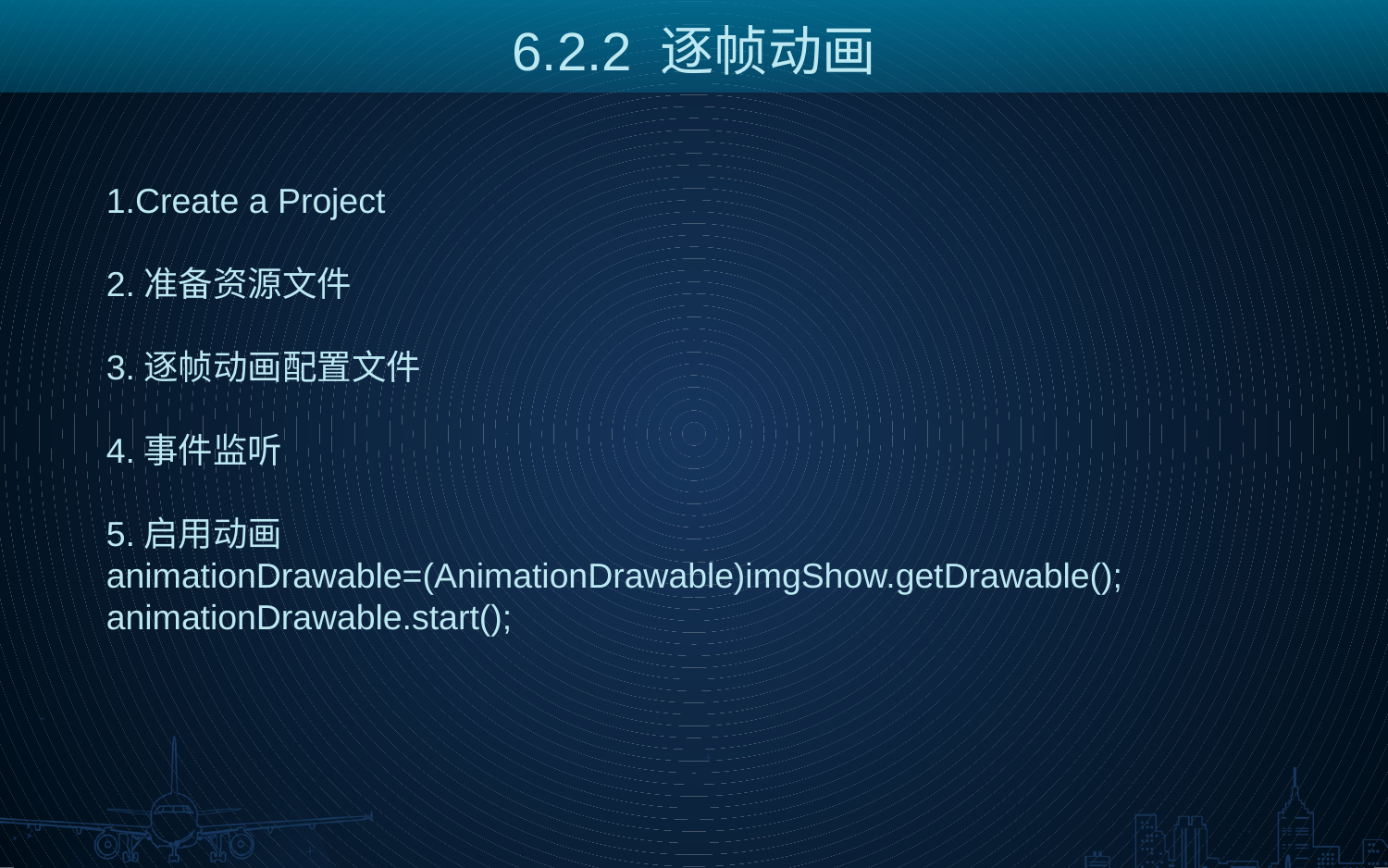

6.2.2 逐帧动画
1.Create a Project

2.准备资源文件

3.逐帧动画配置文件

4.事件监听

5.启用动画
animationDrawable=(AnimationDrawable)imgShow.getDrawable();
animationDrawable.start();